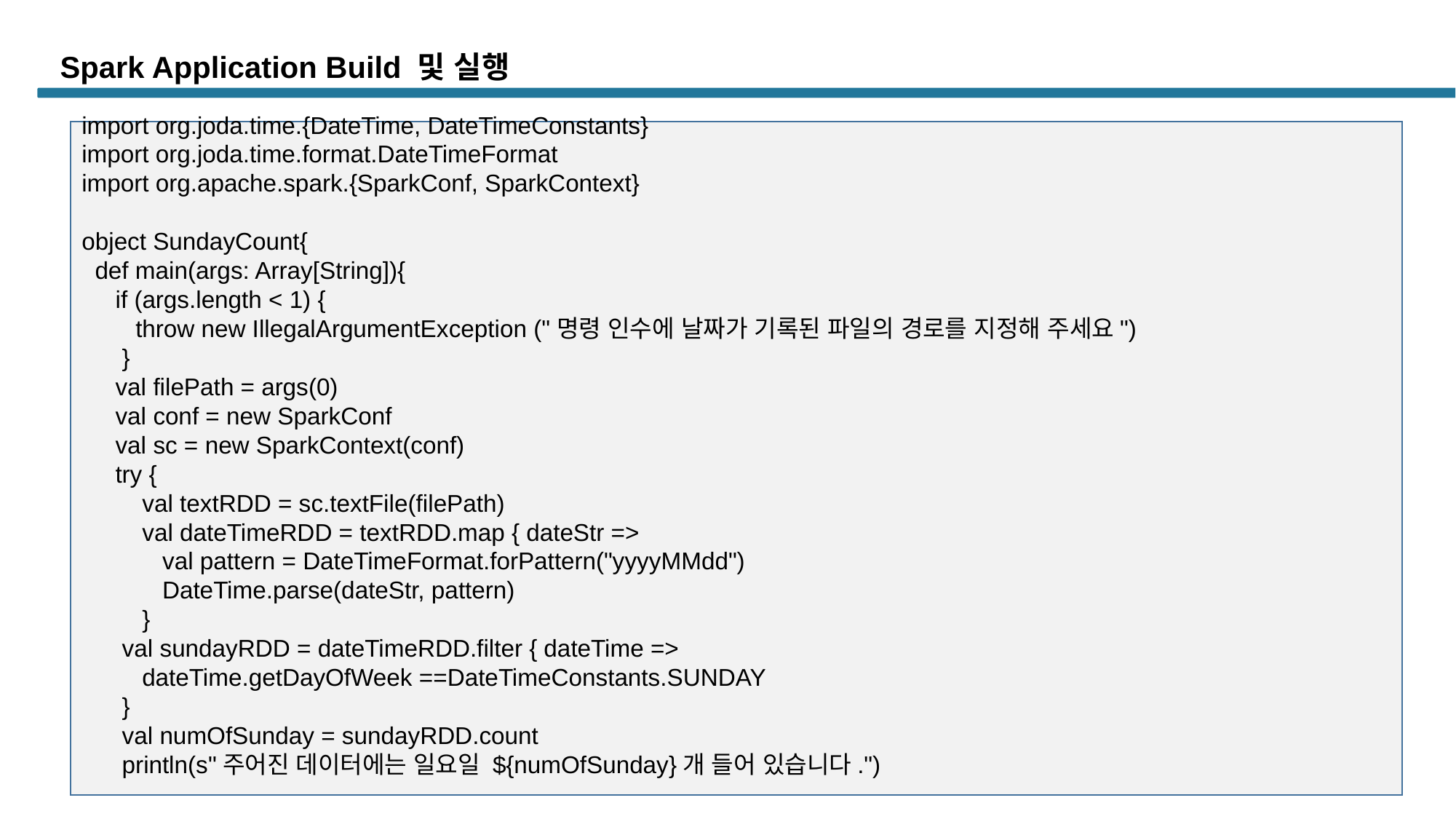

# Spark Application Build 및 실행
import org.joda.time.{DateTime, DateTimeConstants}
import org.joda.time.format.DateTimeFormat
import org.apache.spark.{SparkConf, SparkContext}

object SundayCount{
  def main(args: Array[String]){
     if (args.length < 1) {
        throw new IllegalArgumentException ("명령 인수에 날짜가 기록된 파일의 경로를 지정해 주세요")
      }
     val filePath = args(0)
     val conf = new SparkConf
     val sc = new SparkContext(conf)
     try {
         val textRDD = sc.textFile(filePath)
         val dateTimeRDD = textRDD.map { dateStr =>
            val pattern = DateTimeFormat.forPattern("yyyyMMdd")
            DateTime.parse(dateStr, pattern)
         }
      val sundayRDD = dateTimeRDD.filter { dateTime =>
         dateTime.getDayOfWeek ==DateTimeConstants.SUNDAY
      }
      val numOfSunday = sundayRDD.count
      println(s"주어진 데이터에는 일요일 ${numOfSunday}개 들어 있습니다.")